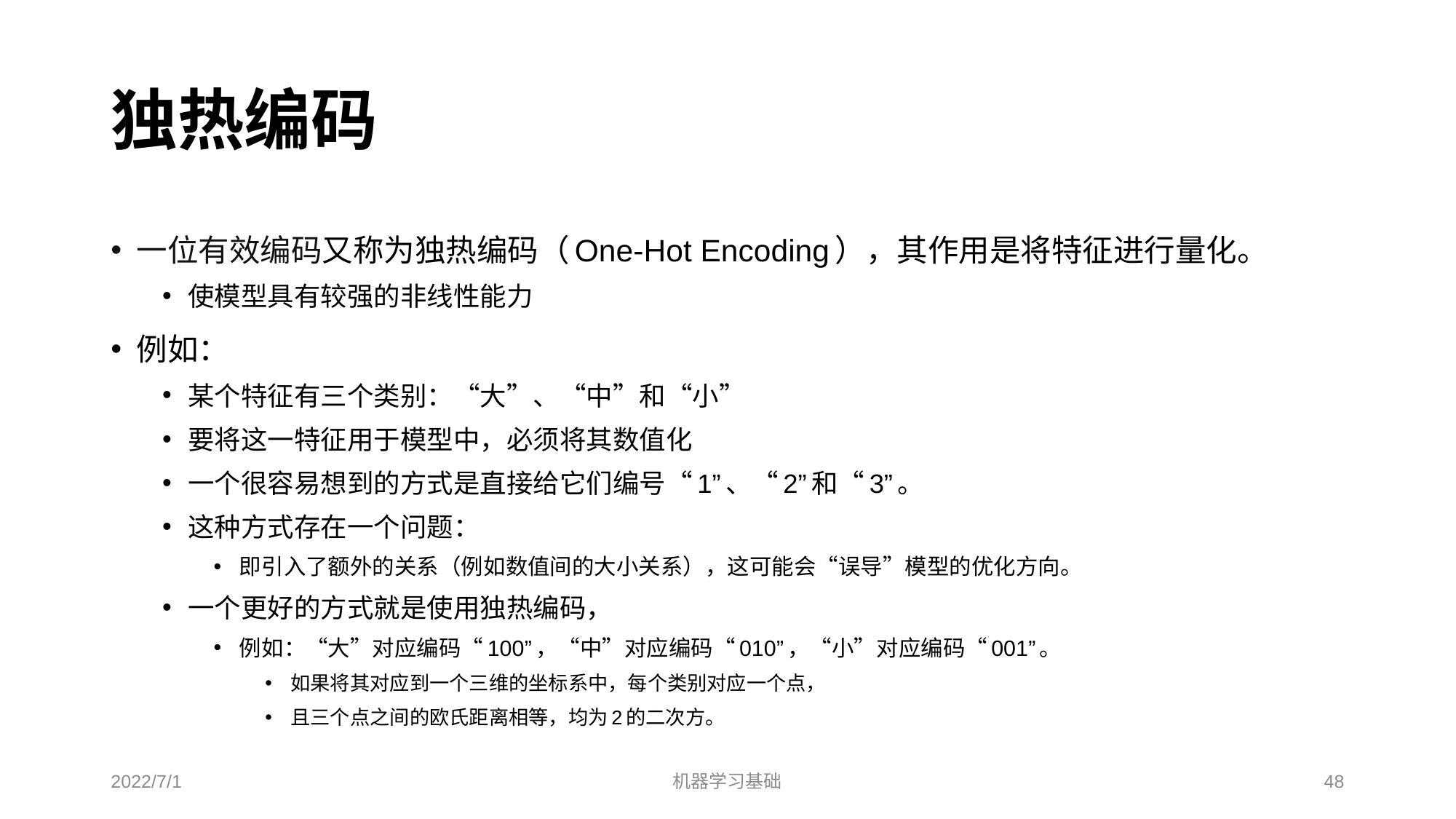

# 独热编码
一位有效编码又称为独热编码（One-Hot Encoding），其作用是将特征进行量化。
使模型具有较强的非线性能力
例如：
某个特征有三个类别：“大”、“中”和“小”
要将这一特征用于模型中，必须将其数值化
一个很容易想到的方式是直接给它们编号“1”、“2”和“3”。
这种方式存在一个问题：
即引入了额外的关系（例如数值间的大小关系），这可能会“误导”模型的优化方向。
一个更好的方式就是使用独热编码，
例如：“大”对应编码“100”，“中”对应编码“010”，“小”对应编码“001”。
如果将其对应到一个三维的坐标系中，每个类别对应一个点，
且三个点之间的欧氏距离相等，均为2的二次方。
2022/7/1
机器学习基础
48